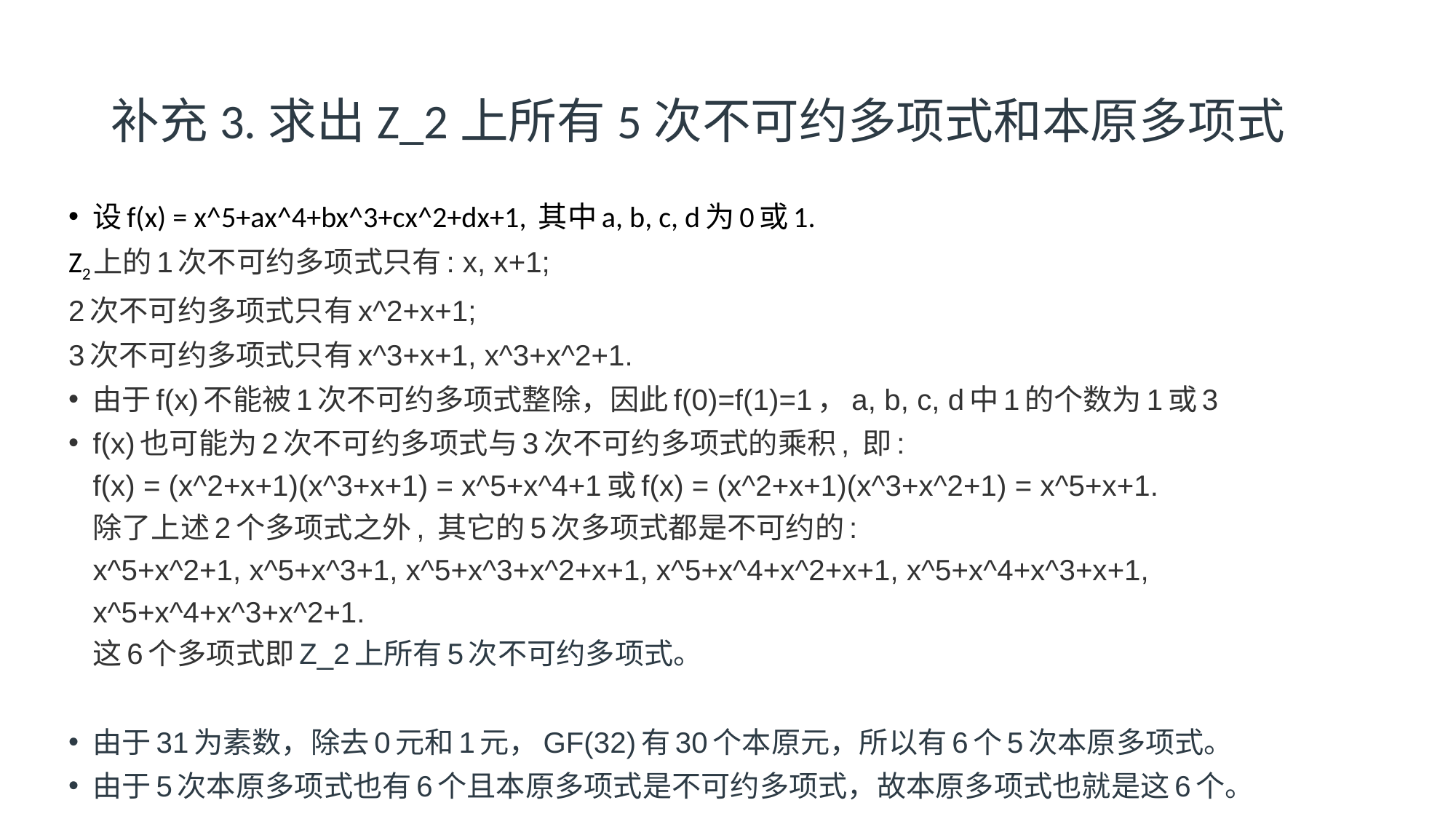

# 补充3.求出Z_2上所有5次不可约多项式和本原多项式
设f(x) = x^5+ax^4+bx^3+cx^2+dx+1, 其中a, b, c, d为0或1.
Z2上的1次不可约多项式只有: x, x+1;
2次不可约多项式只有x^2+x+1;
3次不可约多项式只有x^3+x+1, x^3+x^2+1.
由于f(x)不能被1次不可约多项式整除，因此f(0)=f(1)=1，a, b, c, d中1的个数为1或3
f(x)也可能为2次不可约多项式与3次不可约多项式的乘积, 即:
f(x) = (x^2+x+1)(x^3+x+1) = x^5+x^4+1或f(x) = (x^2+x+1)(x^3+x^2+1) = x^5+x+1.
除了上述2个多项式之外, 其它的5次多项式都是不可约的:
x^5+x^2+1, x^5+x^3+1, x^5+x^3+x^2+x+1, x^5+x^4+x^2+x+1, x^5+x^4+x^3+x+1, x^5+x^4+x^3+x^2+1.
这6个多项式即Z_2上所有5次不可约多项式。

由于31为素数，除去0元和1元，GF(32)有30个本原元，所以有6个5次本原多项式。
由于5次本原多项式也有6个且本原多项式是不可约多项式，故本原多项式也就是这6个。